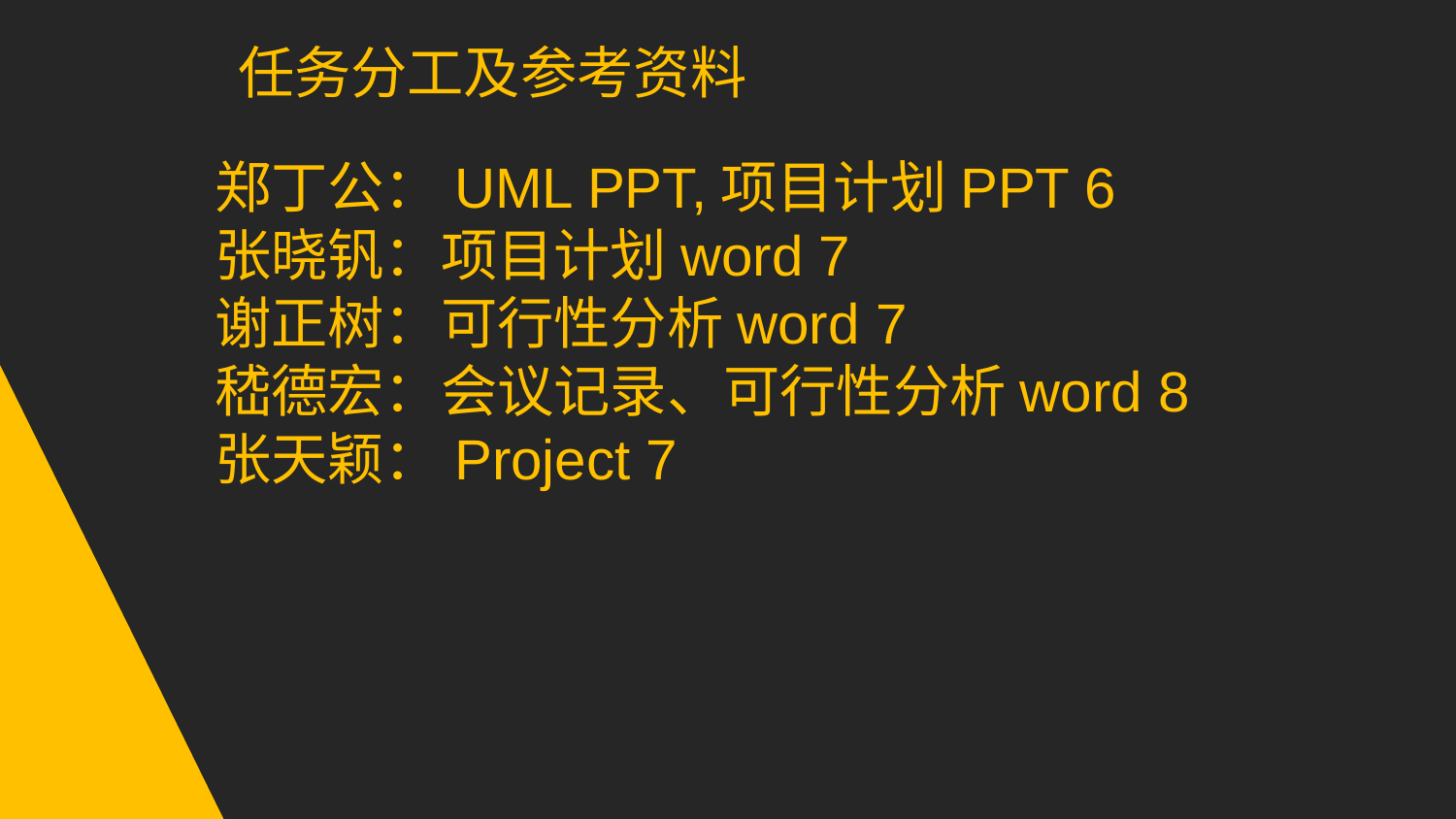

任务分工及参考资料
郑丁公：UML PPT,项目计划PPT 6
张晓钒：项目计划word 7
谢正树：可行性分析word 7
嵇德宏：会议记录、可行性分析word 8
张天颖：Project 7